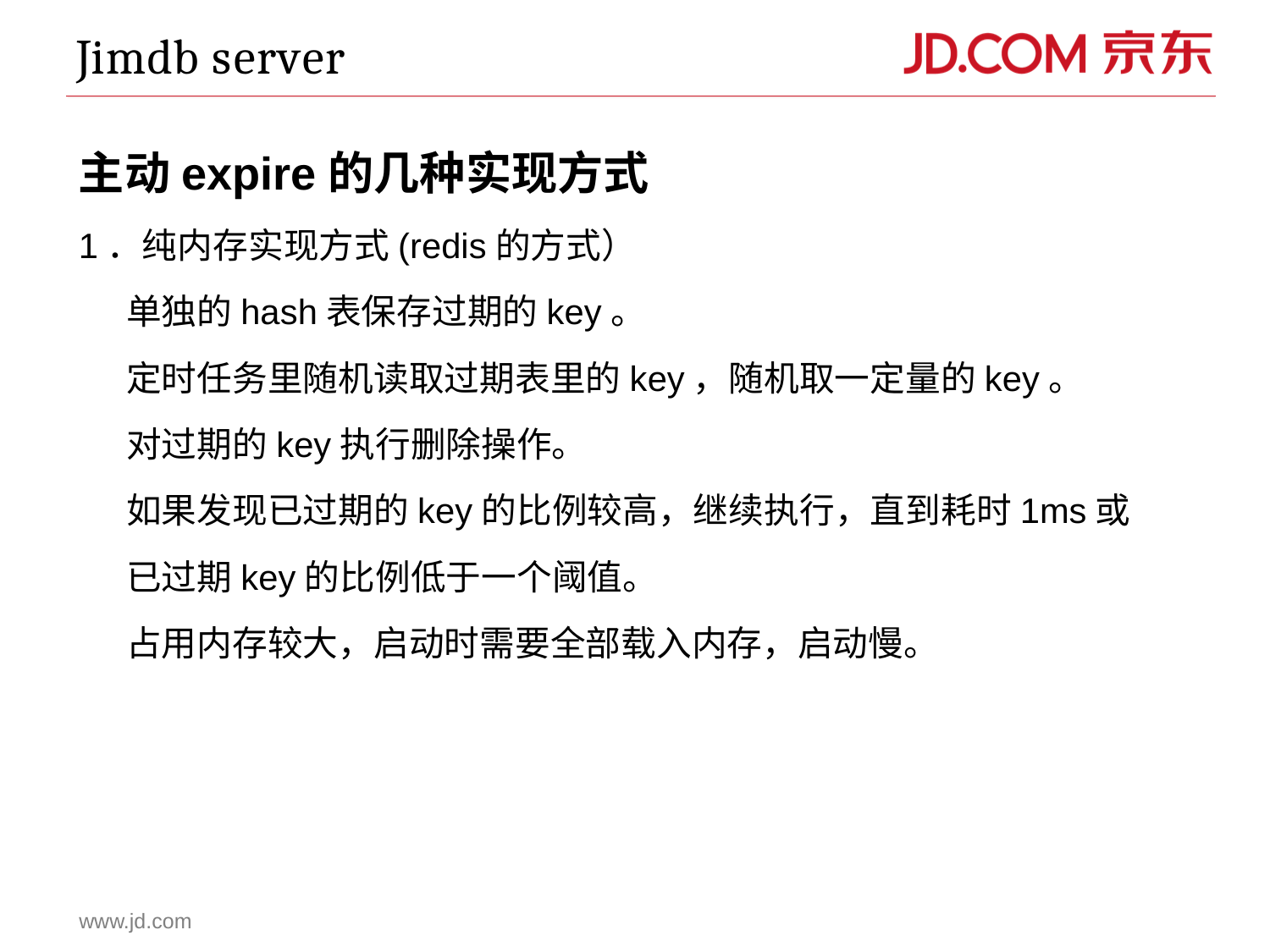

Jimdb server
主动expire的几种实现方式
1．纯内存实现方式(redis的方式）
	单独的hash表保存过期的key。
	定时任务里随机读取过期表里的key，随机取一定量的key。
	对过期的key执行删除操作。
	如果发现已过期的key的比例较高，继续执行，直到耗时1ms或
	已过期key的比例低于一个阈值。
	占用内存较大，启动时需要全部载入内存，启动慢。